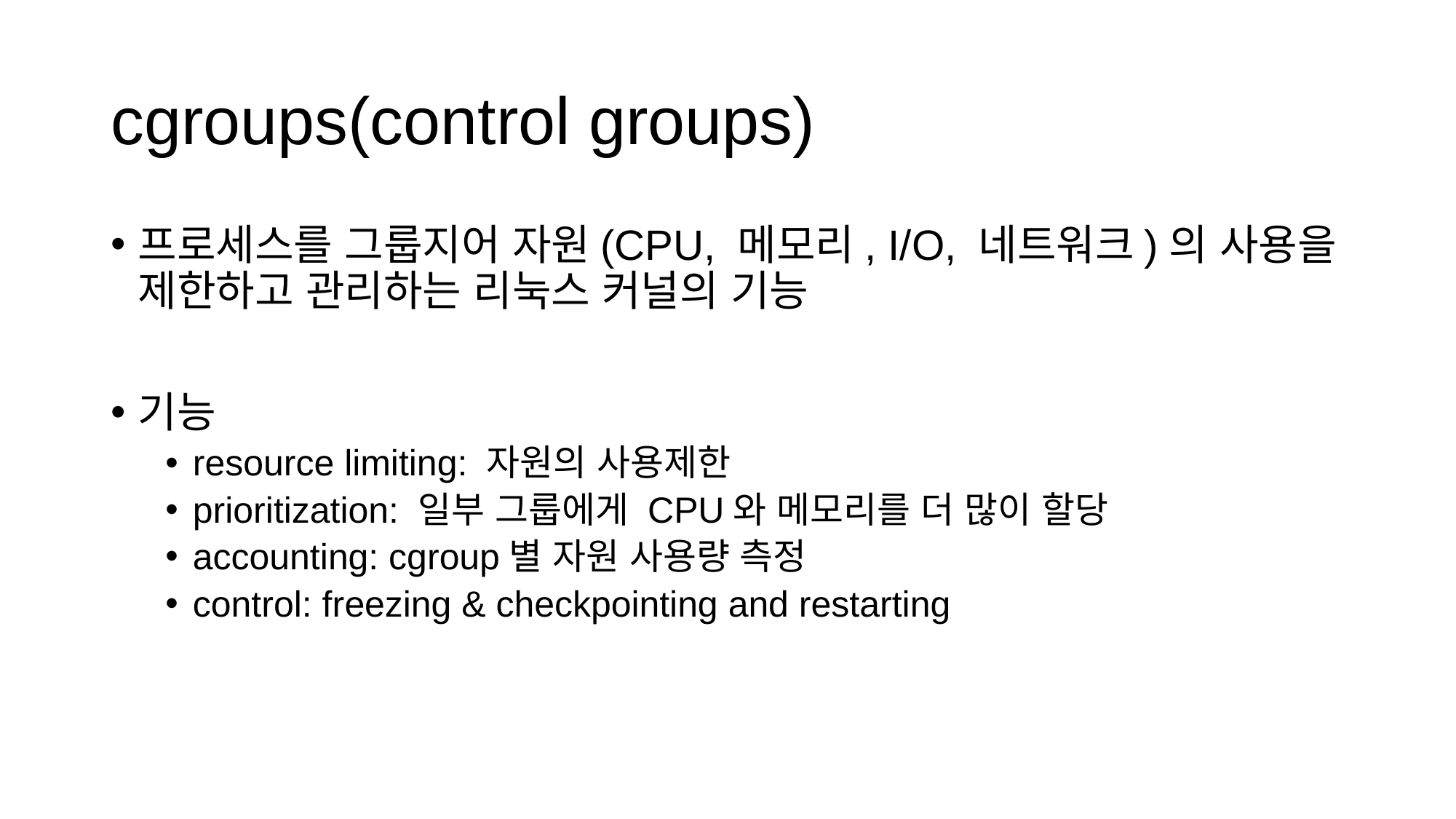

# cgroups(control groups)
프로세스를 그룹지어 자원(CPU, 메모리, I/O, 네트워크)의 사용을 제한하고 관리하는 리눅스 커널의 기능

기능
resource limiting: 자원의 사용제한
prioritization: 일부 그룹에게 CPU와 메모리를 더 많이 할당
accounting: cgroup별 자원 사용량 측정
control: freezing & checkpointing and restarting